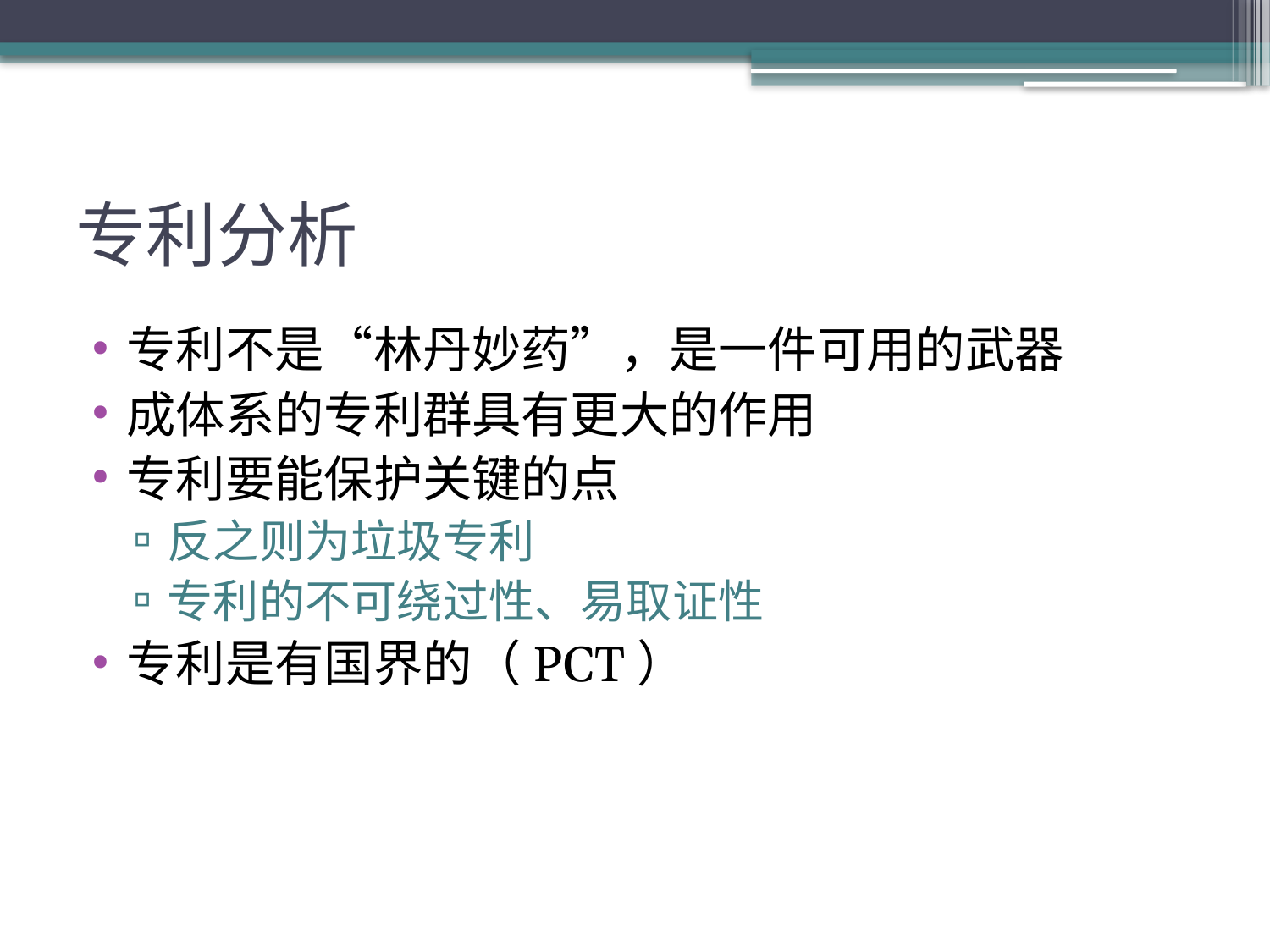

# 专利分析
专利不是“林丹妙药”，是一件可用的武器
成体系的专利群具有更大的作用
专利要能保护关键的点
反之则为垃圾专利
专利的不可绕过性、易取证性
专利是有国界的（PCT）